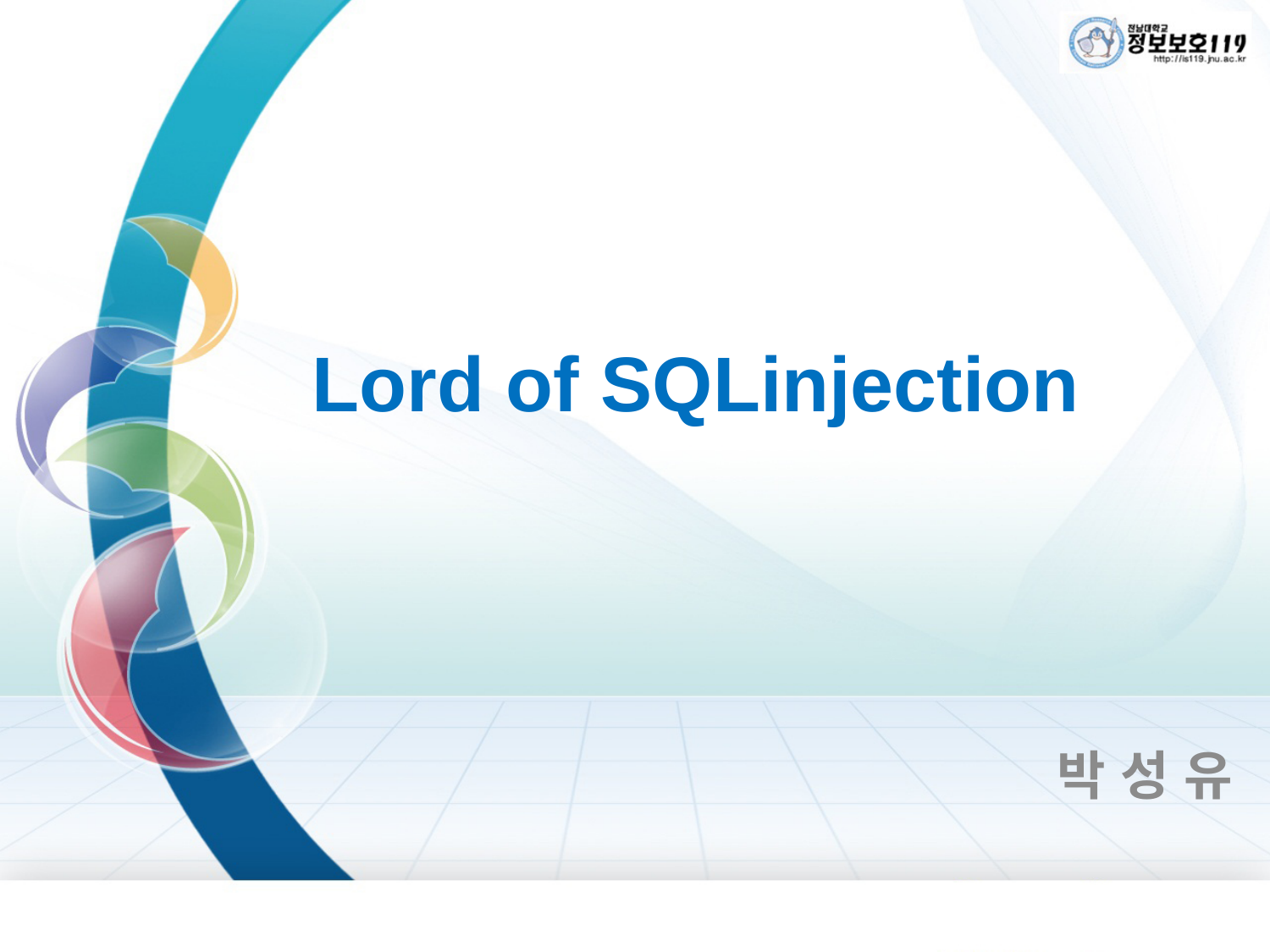

# Lord of SQLinjection
박 성 유